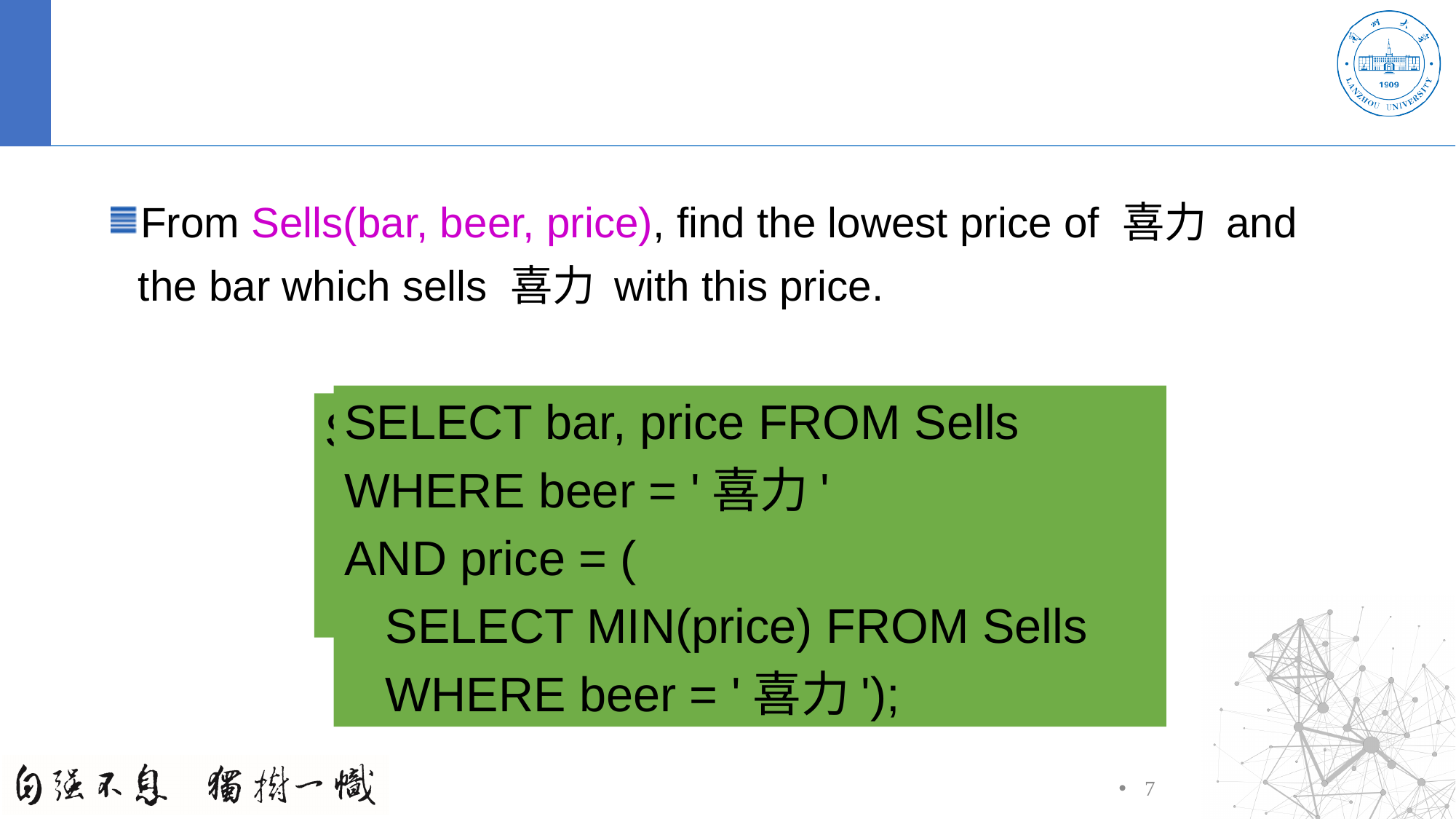

#
From Sells(bar, beer, price), find the lowest price of 喜力 and the bar which sells 喜力 with this price.

×
SELECT bar, price FROM Sells
WHERE beer = '喜力'
AND price = (
	SELECT MIN(price) FROM Sells
	WHERE beer = '喜力');
SELECT bar, MIN(price)
		FROM Sells
		WHERE beer = '喜力';

7